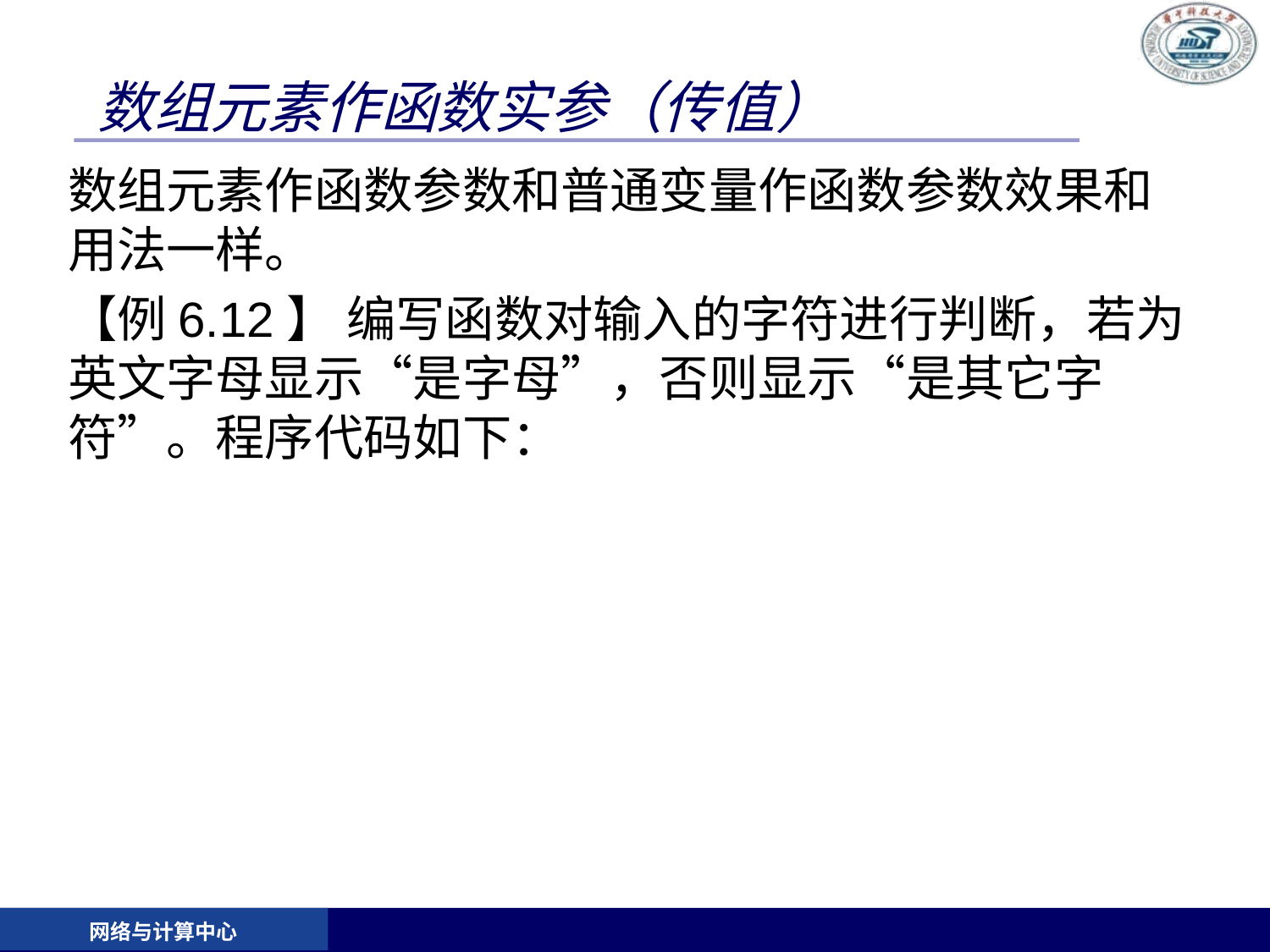

# 数组元素作函数实参（传值）
数组元素作函数参数和普通变量作函数参数效果和用法一样。
【例6.12】 编写函数对输入的字符进行判断，若为英文字母显示“是字母”，否则显示“是其它字符”。程序代码如下：

网络与计算中心